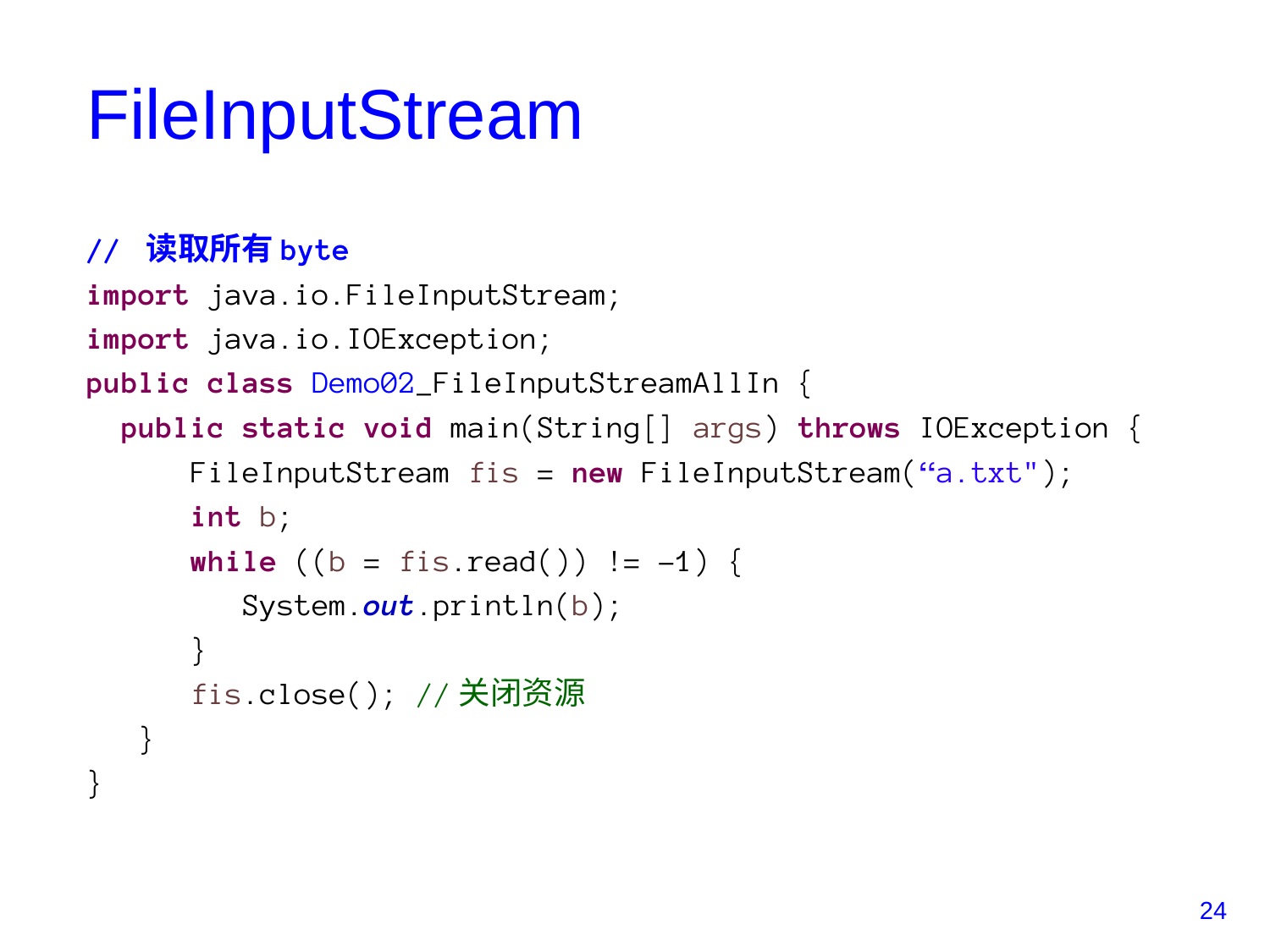

# FileInputStream
// 读取所有byte
import java.io.FileInputStream;
import java.io.IOException;
public class Demo02_FileInputStreamAllIn {
  public static void main(String[] args) throws IOException {
      FileInputStream fis = new FileInputStream(“a.txt");
      int b;
      while ((b = fis.read()) != -1) {
         System.out.println(b);
      }
      fis.close(); //关闭资源
   }
}
24